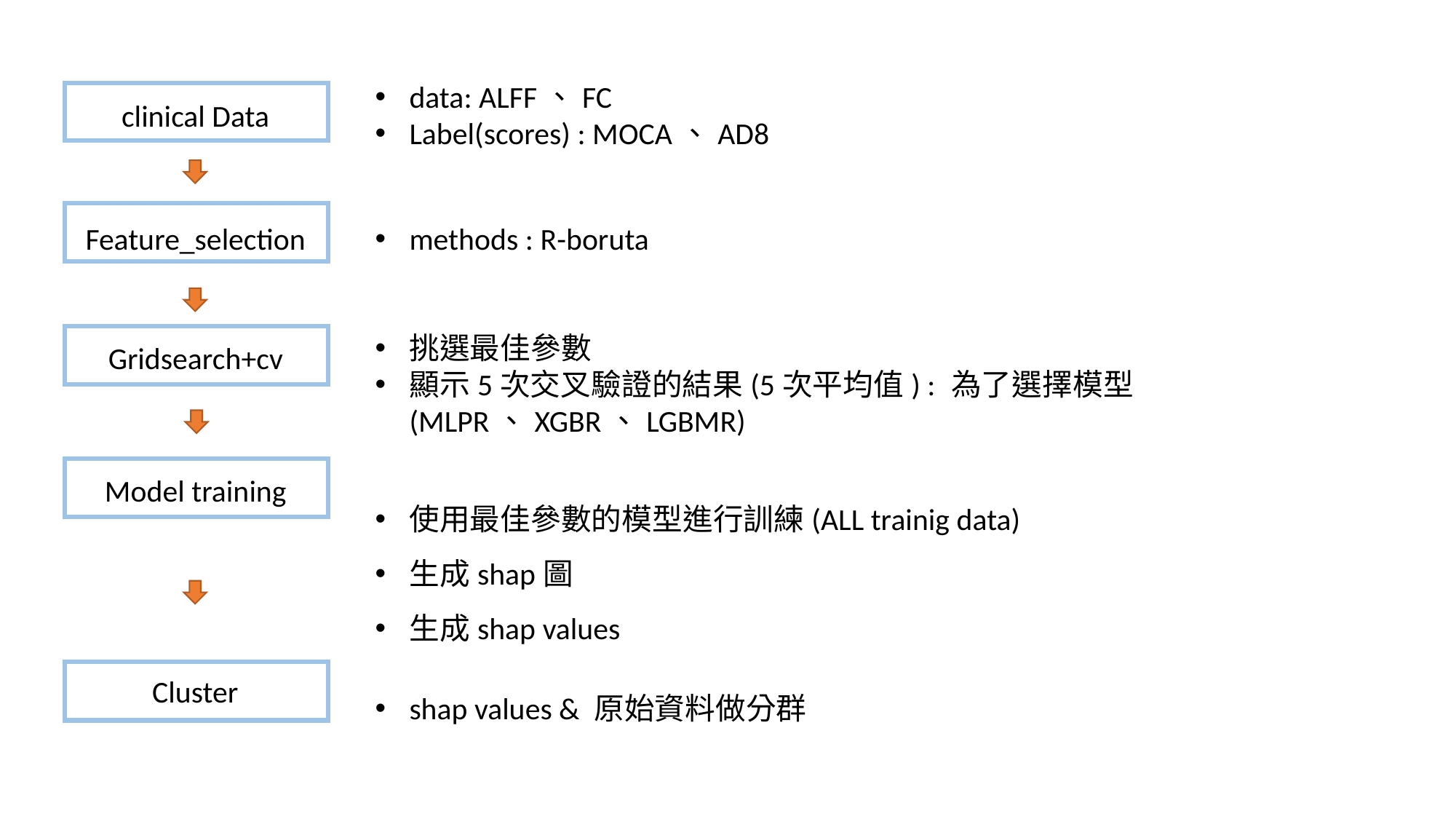

data: ALFF、FC
Label(scores) : MOCA、AD8

methods : R-boruta

挑選最佳參數
顯示5次交叉驗證的結果(5次平均值) : 為了選擇模型(MLPR、XGBR、LGBMR)

使用最佳參數的模型進行訓練(ALL trainig data)
生成shap圖
生成shap values

shap values & 原始資料做分群

clinical Data

Feature_selection

Gridsearch+cv

Model training

Cluster